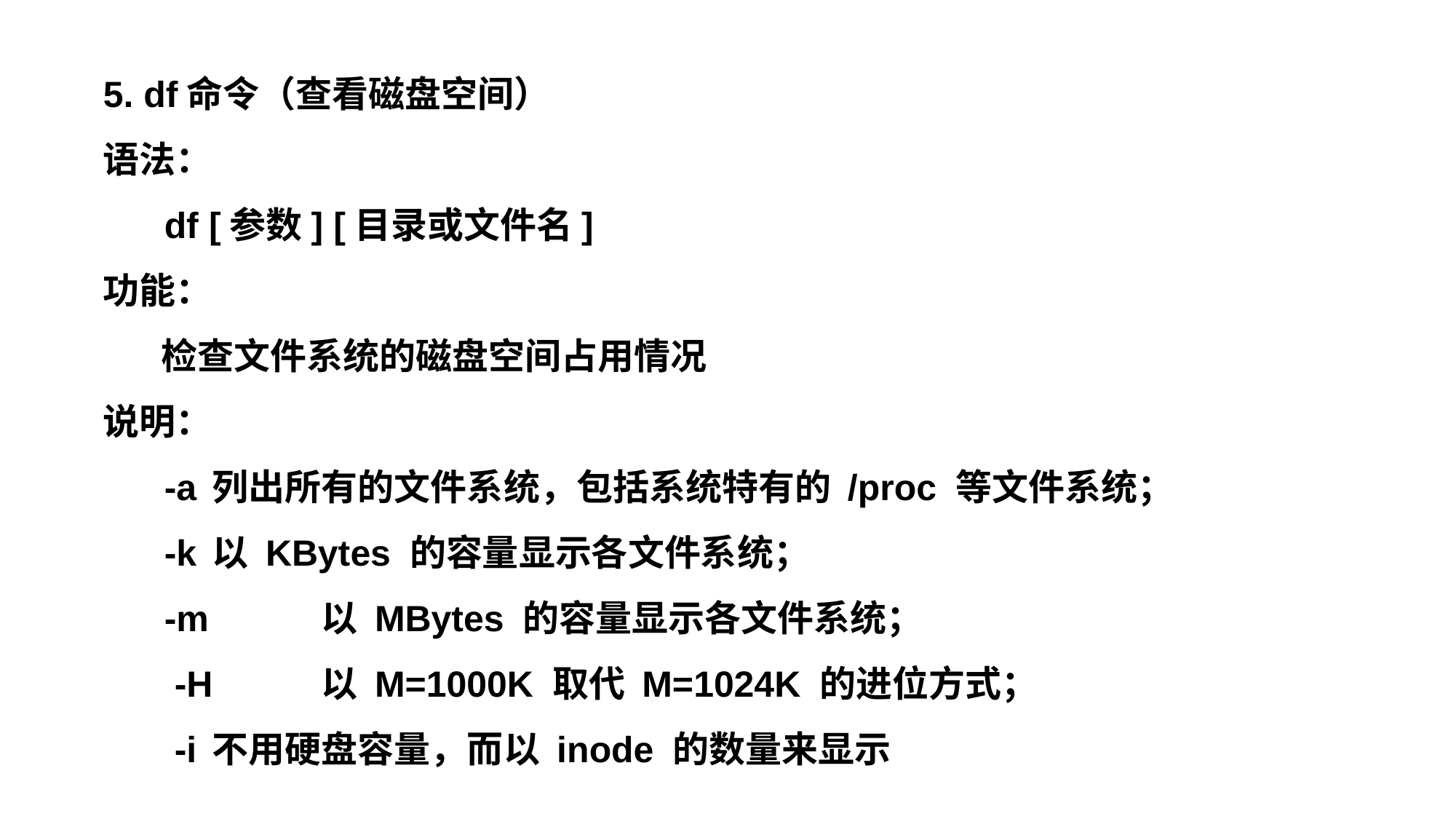

5. df命令（查看磁盘空间）
语法：
      df [参数] [目录或文件名]
功能：
      检查文件系统的磁盘空间占用情况
说明：
      -a 	列出所有的文件系统，包括系统特有的 /proc 等文件系统；
      -k 	以 KBytes 的容量显示各文件系统；
      -m 	以 MBytes 的容量显示各文件系统；
       -H 	以 M=1000K 取代 M=1024K 的进位方式；
       -i 	不用硬盘容量，而以 inode 的数量来显示
22